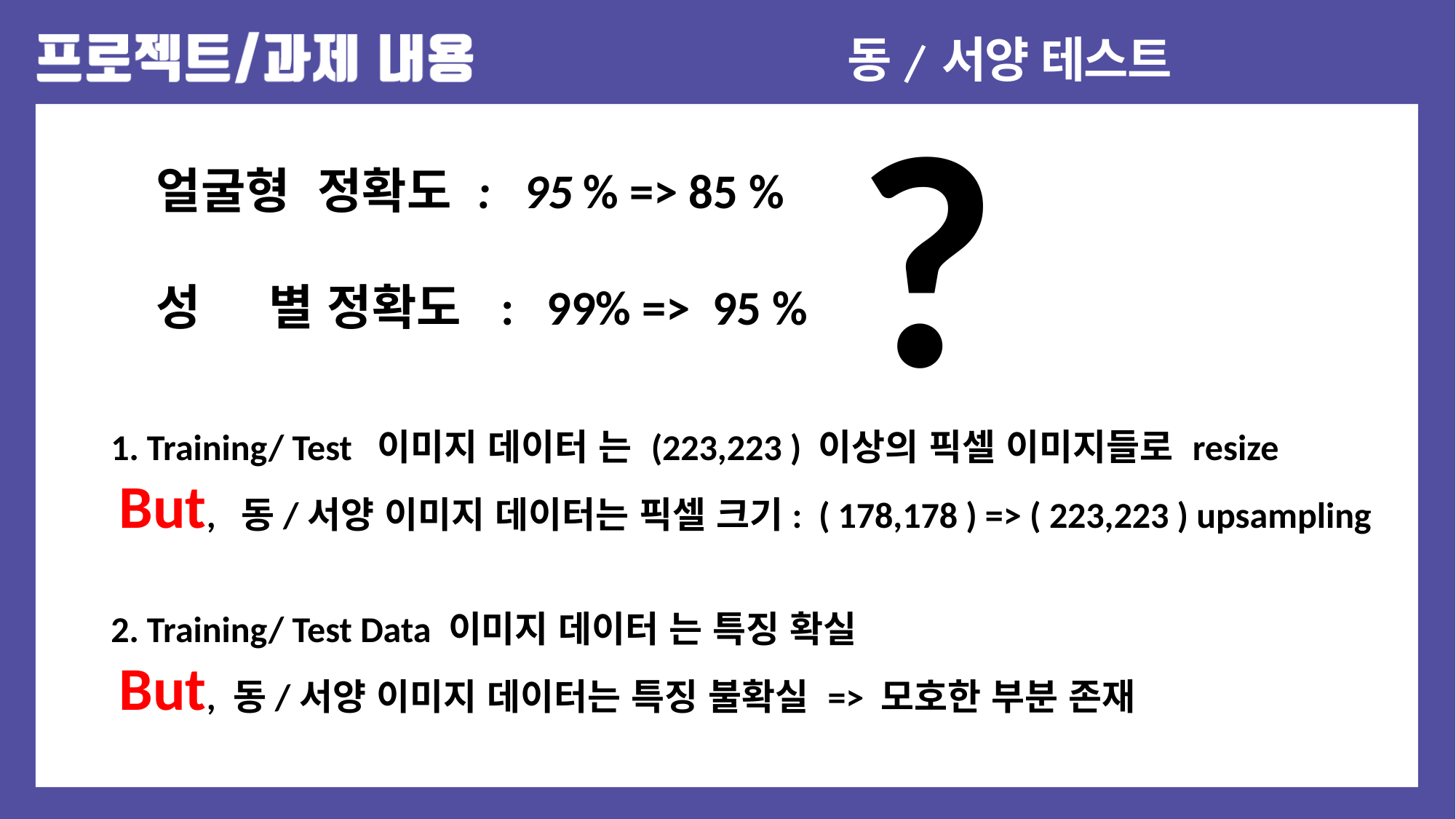

동/서양 테스트
?
얼굴형  정확도 :   95 % => 85 %

성     별 정확도  :   99% =>  95 %
1. Training/ Test  이미지 데이터 는 (223,223 ) 이상의 픽셀 이미지들로 resize
 But,  동/서양 이미지 데이터는 픽셀 크기:  ( 178,178 ) => ( 223,223 ) upsampling

2. Training/ Test Data 이미지 데이터 는 특징 확실
 But, 동/서양 이미지 데이터는 특징 불확실 => 모호한 부분 존재